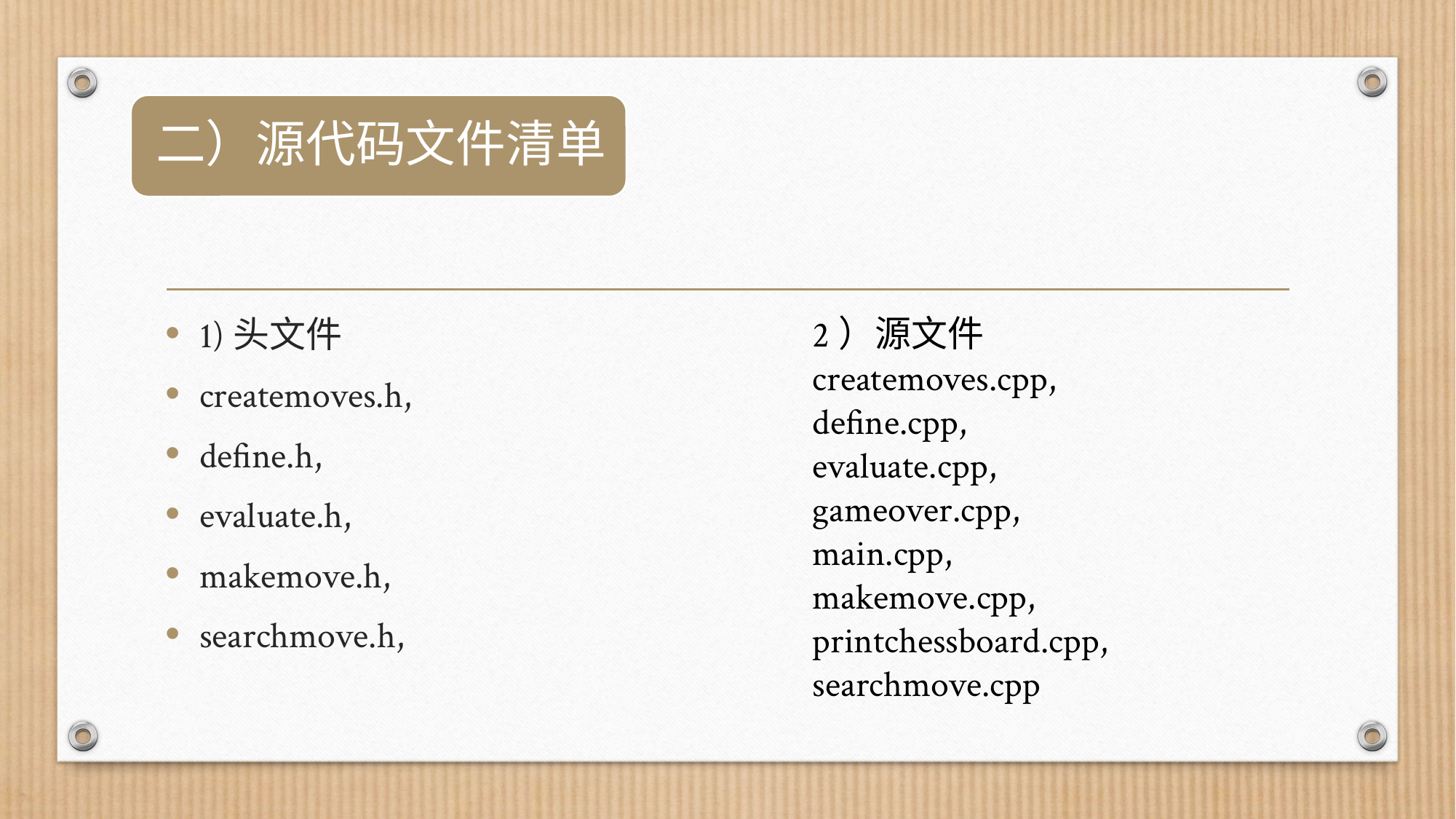

二）源代码文件清单
1)头文件
createmoves.h,
define.h,
evaluate.h,
makemove.h,
searchmove.h,

2）源文件
createmoves.cpp,
define.cpp,
evaluate.cpp,
gameover.cpp,
main.cpp,
makemove.cpp,
printchessboard.cpp,
searchmove.cpp